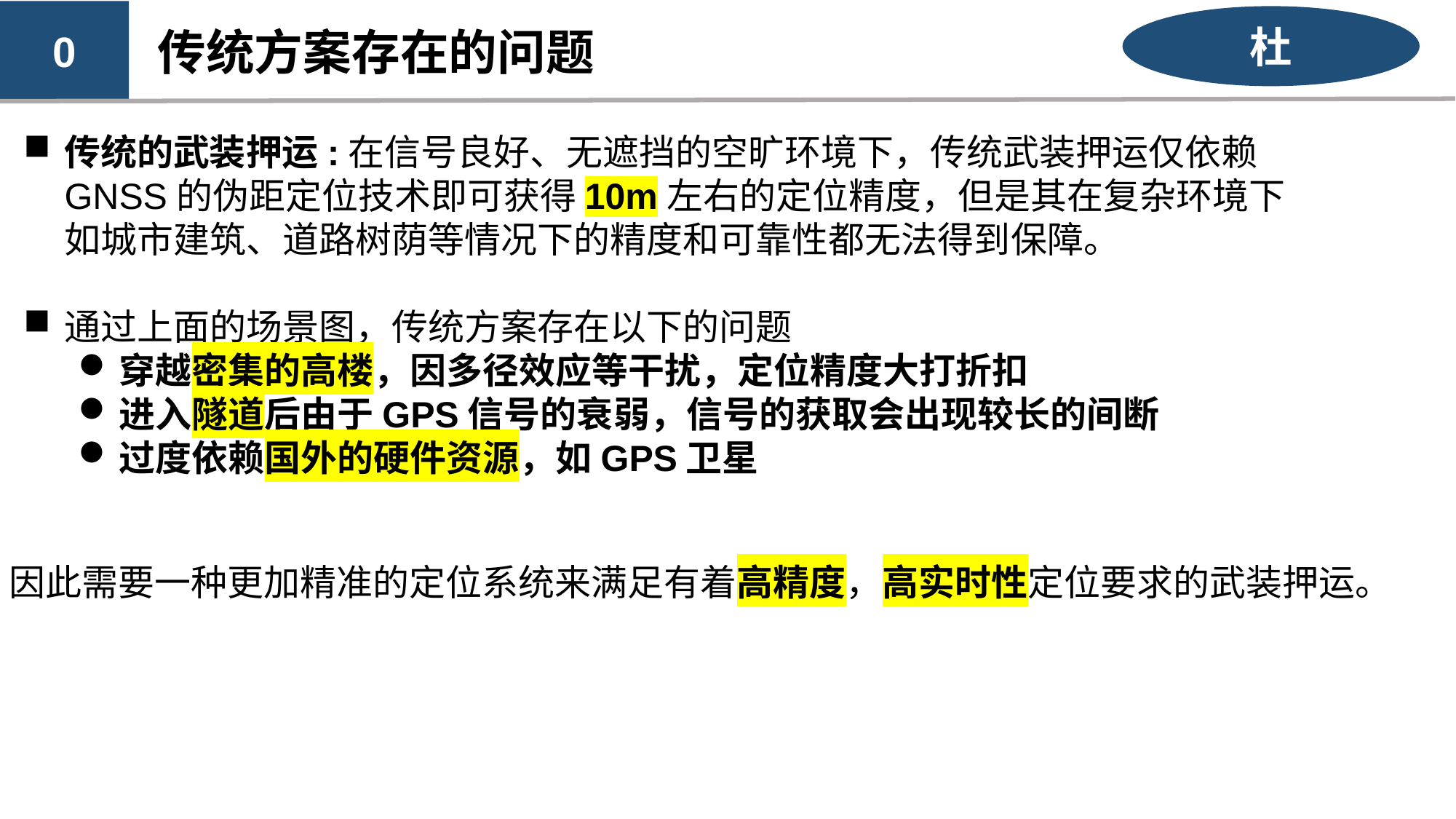

0

杜
传统方案存在的问题
传统的武装押运:在信号良好、无遮挡的空旷环境下，传统武装押运仅依赖GNSS的伪距定位技术即可获得10m左右的定位精度，但是其在复杂环境下如城市建筑、道路树荫等情况下的精度和可靠性都无法得到保障。

通过上面的场景图，传统方案存在以下的问题
穿越密集的高楼，因多径效应等干扰，定位精度大打折扣
进入隧道后由于GPS信号的衰弱，信号的获取会出现较长的间断
过度依赖国外的硬件资源，如GPS卫星

因此需要一种更加精准的定位系统来满足有着高精度，高实时性定位要求的武装押运。
技术基础